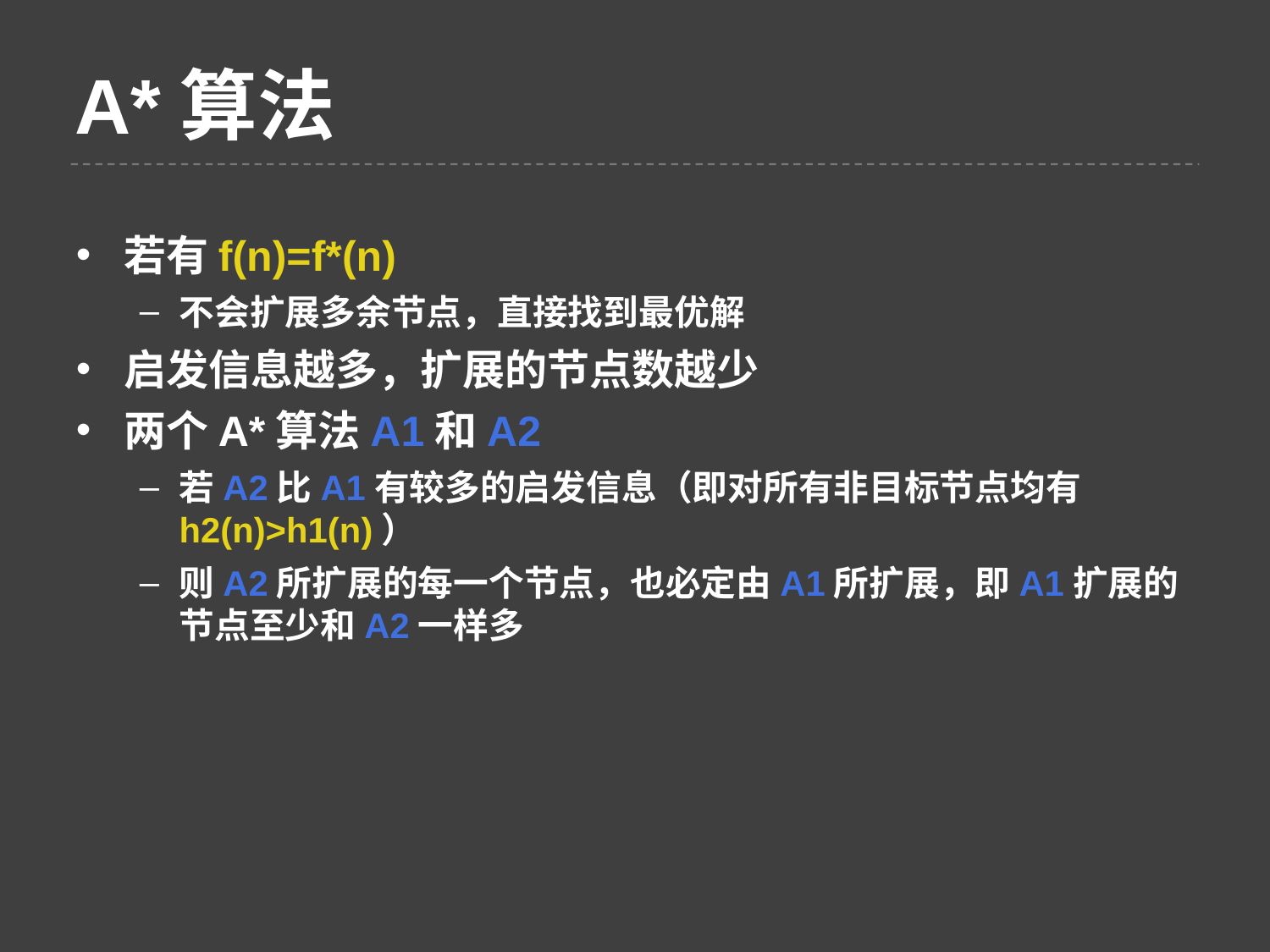

A*算法

若有f(n)=f*(n)
不会扩展多余节点，直接找到最优解
启发信息越多，扩展的节点数越少
两个A*算法A1和A2
若A2比A1有较多的启发信息（即对所有非目标节点均有h2(n)>h1(n)）
则A2所扩展的每一个节点，也必定由A1所扩展，即A1扩展的节点至少和A2一样多